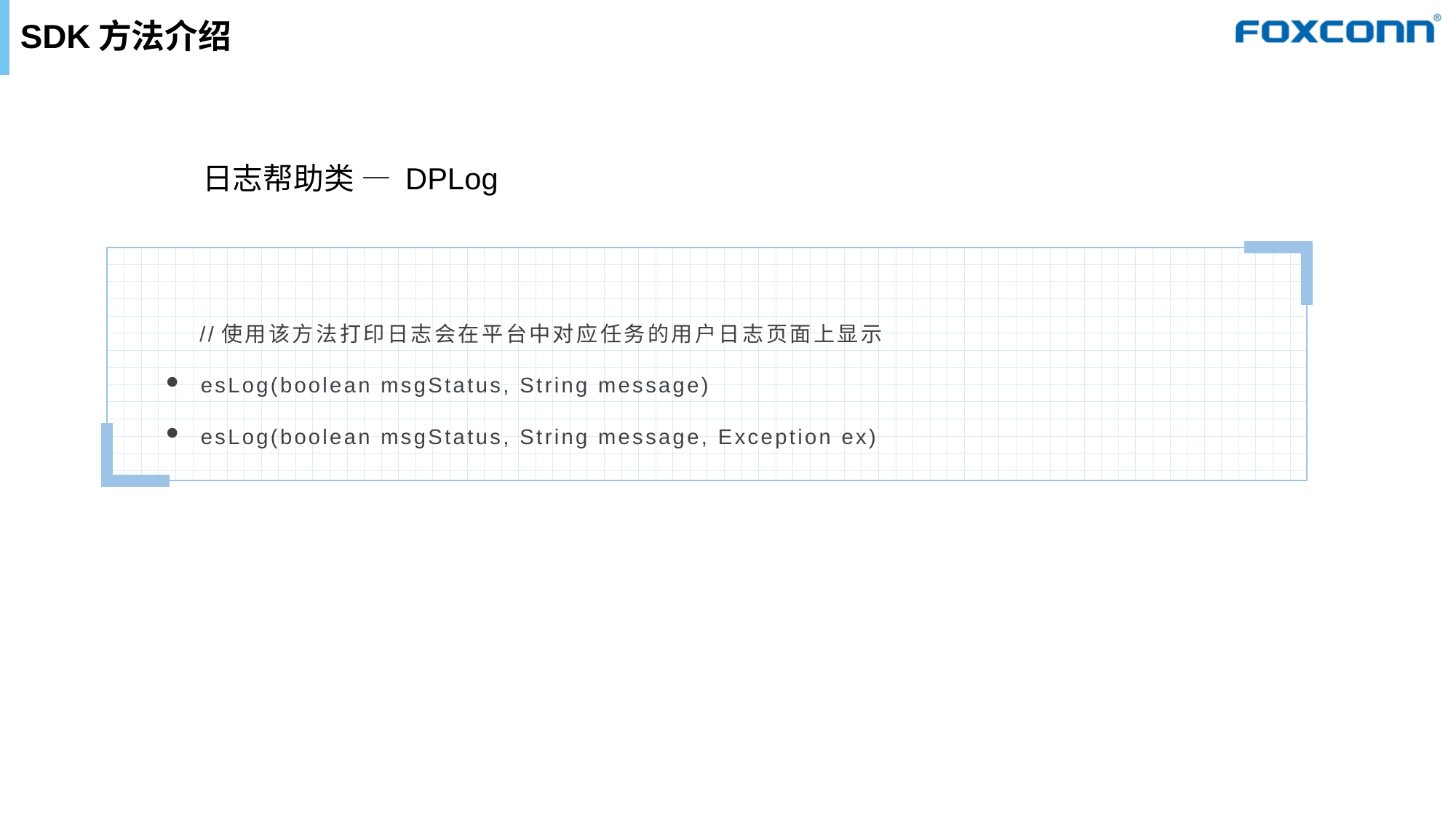

# SDK方法介绍
日志帮助类 — DPLog

    //使用该方法打印日志会在平台中对应任务的用户日志页面上显示
esLog(boolean msgStatus, String message)
esLog(boolean msgStatus, String message, Exception ex)
21